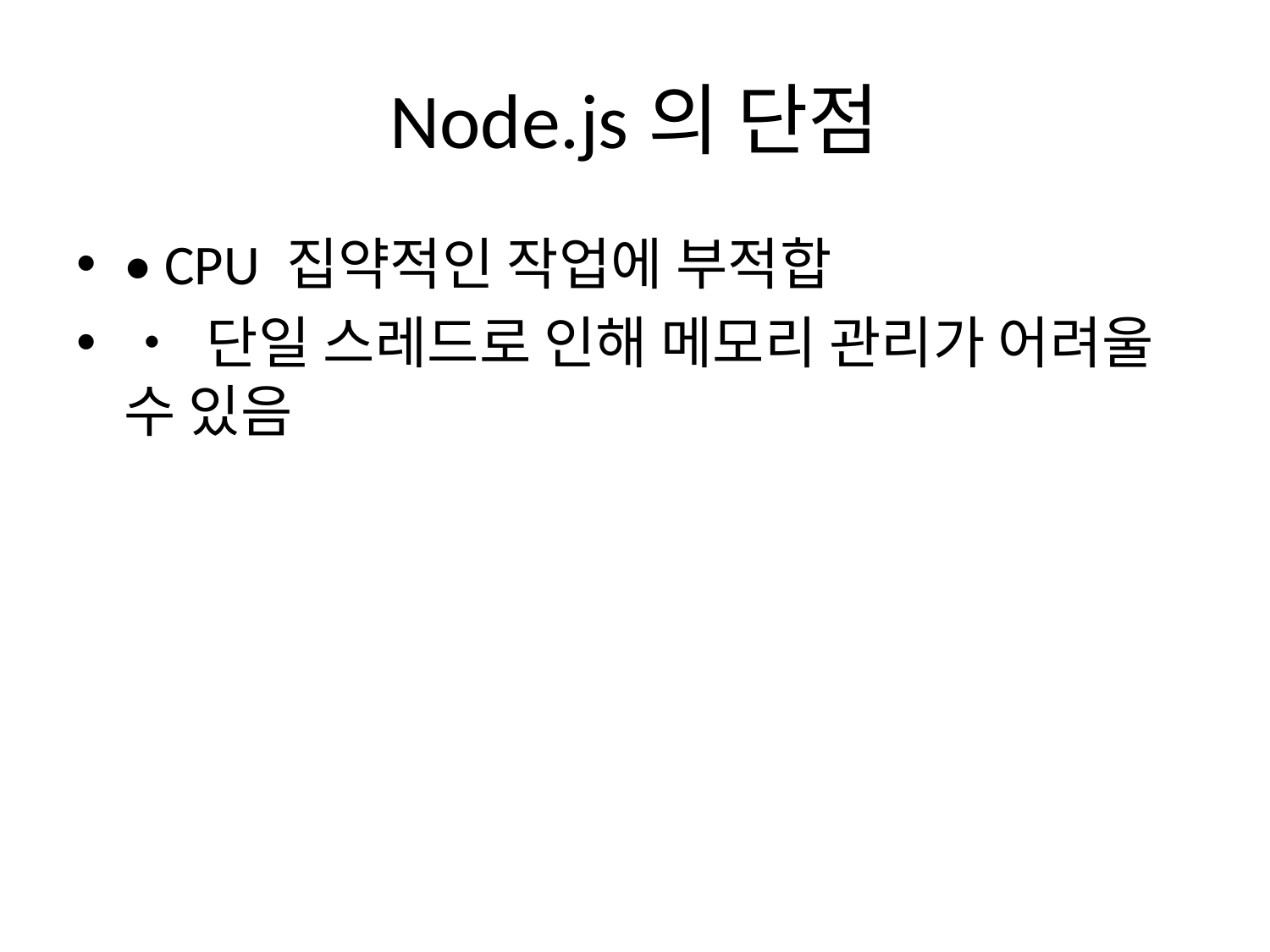

# Node.js의 단점
• CPU 집약적인 작업에 부적합
• 단일 스레드로 인해 메모리 관리가 어려울 수 있음